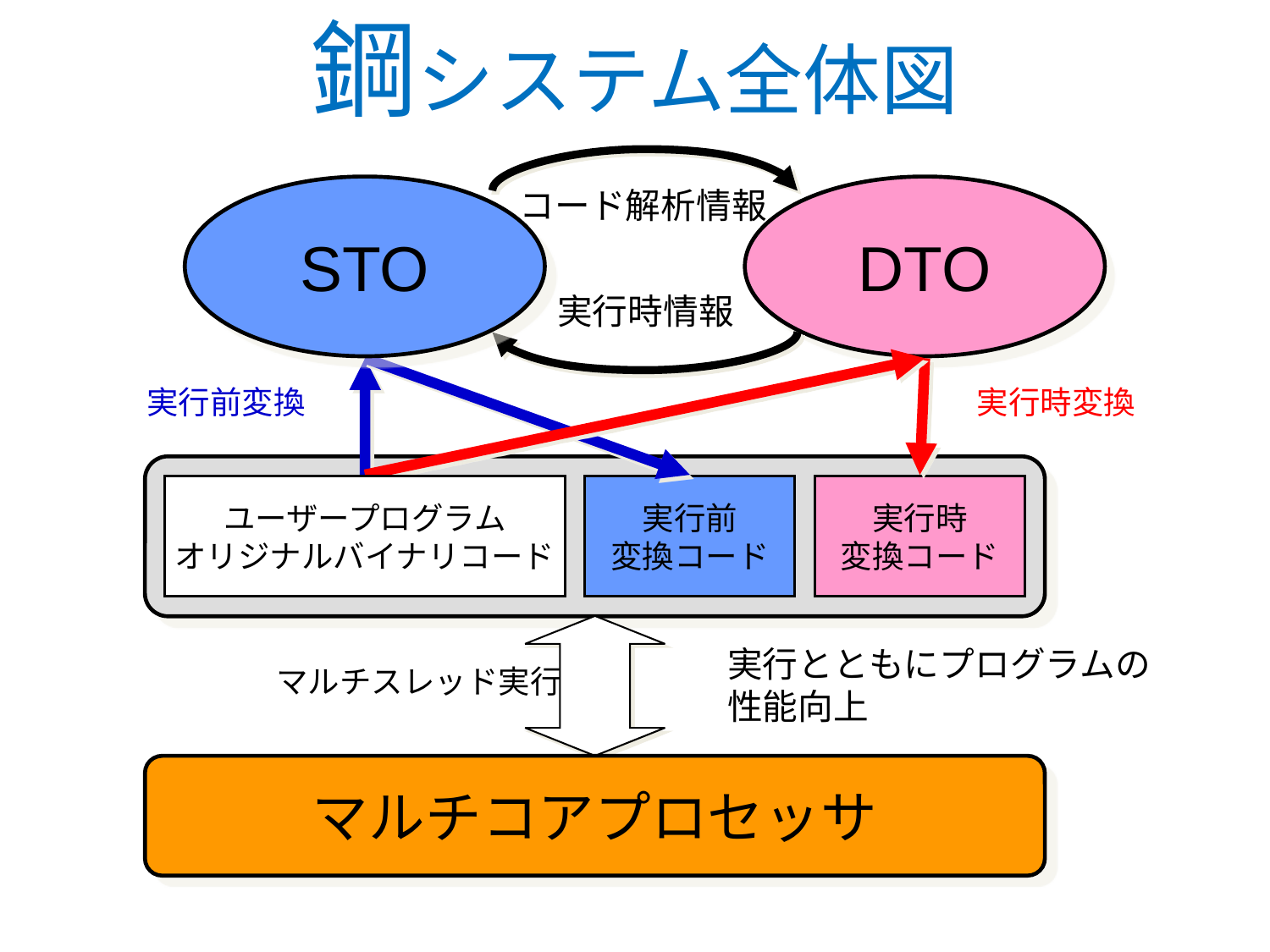

鋼システム全体図

STO
DTO
コード解析情報

実行時情報

実行前変換
実行時変換

ユーザープログラム
オリジナルバイナリコード
実行前
変換コード
実行時
変換コード

実行とともにプログラムの
性能向上
マルチスレッド実行
マルチコアプロセッサ